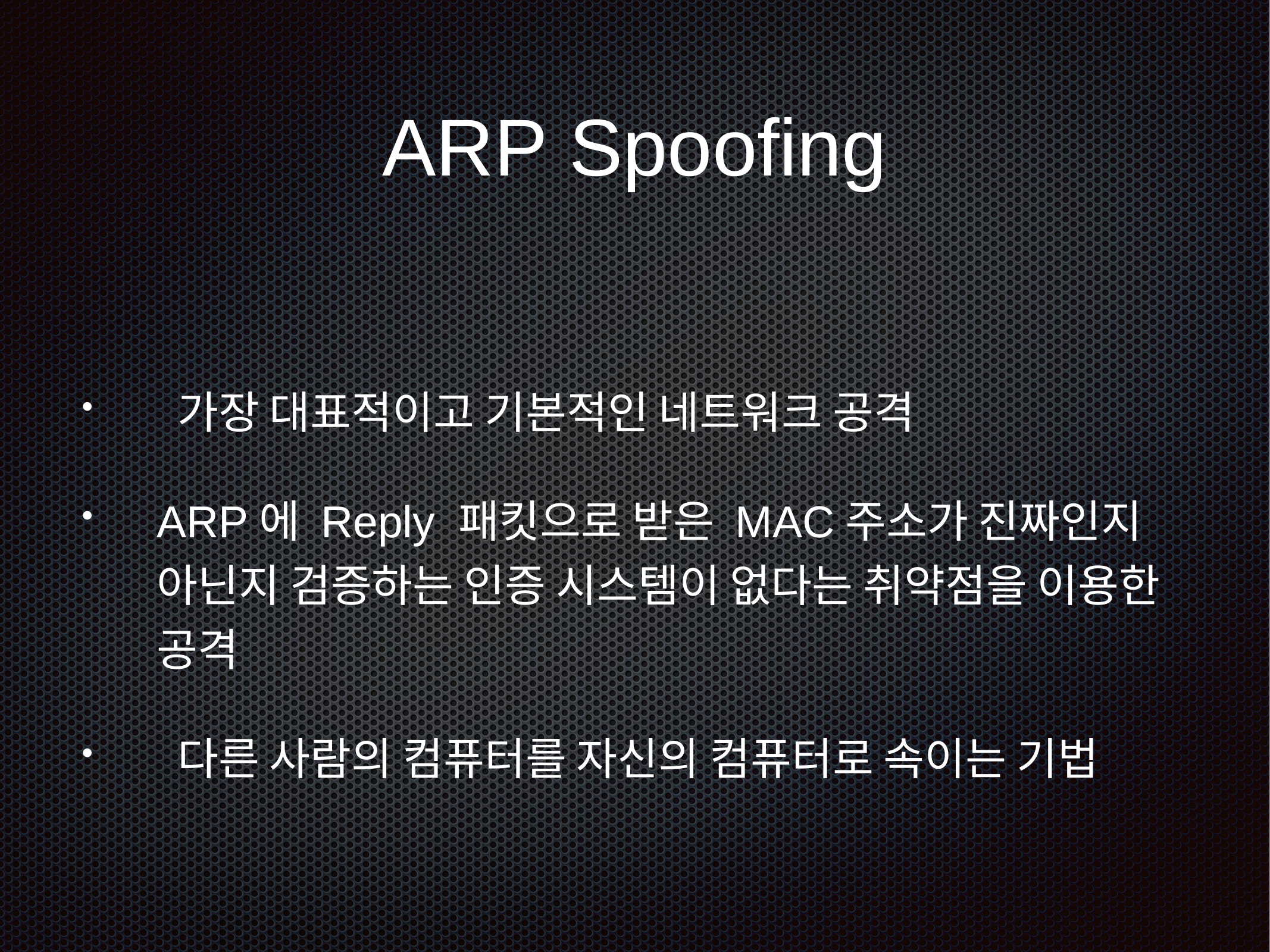

# ARP Spoofing

 가장 대표적이고 기본적인 네트워크 공격
ARP에 Reply 패킷으로 받은 MAC주소가 진짜인지 아닌지 검증하는 인증 시스템이 없다는 취약점을 이용한 공격
 다른 사람의 컴퓨터를 자신의 컴퓨터로 속이는 기법
6